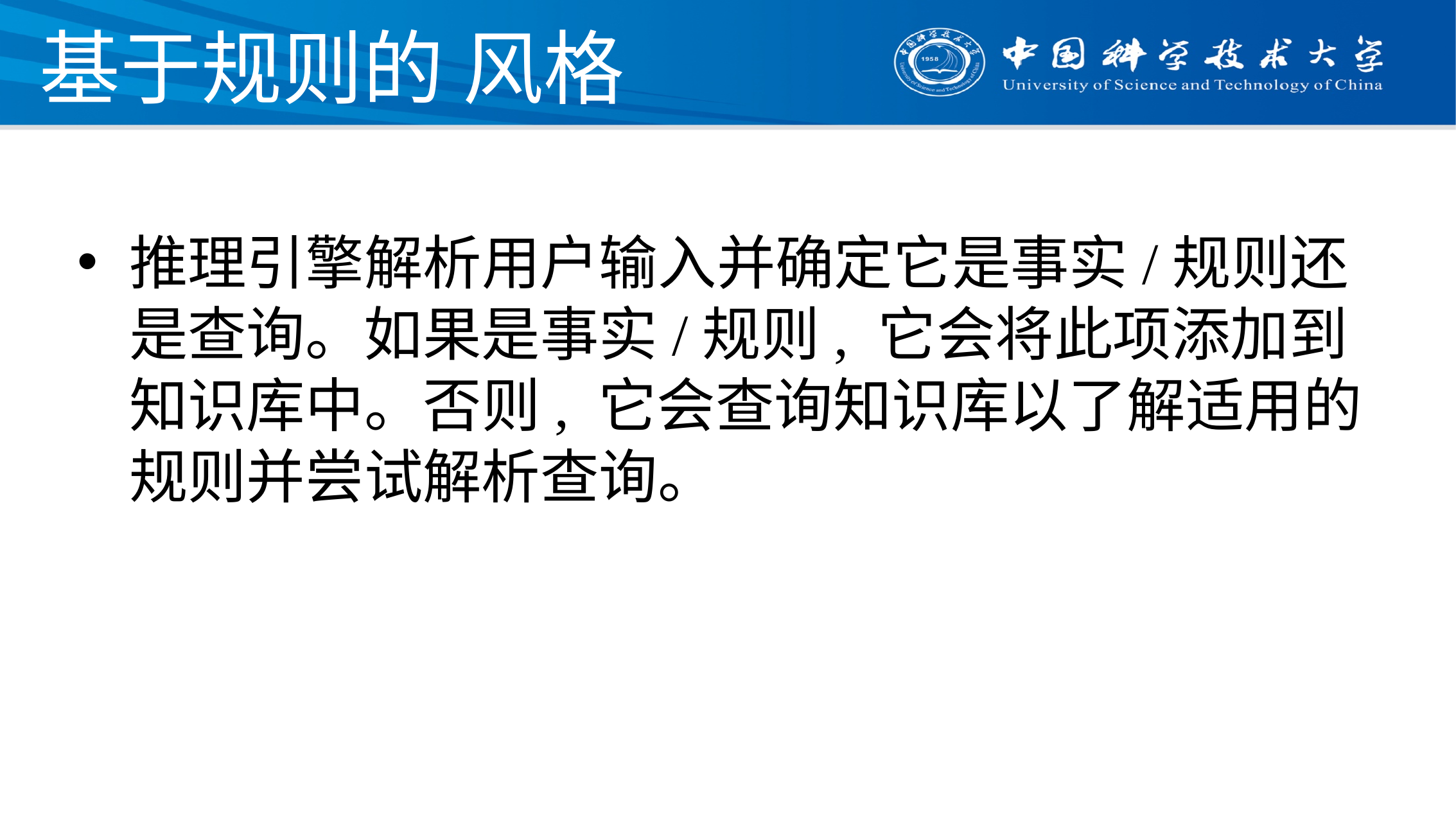

# 基于规则的 风格
推理引擎解析用户输入并确定它是事实/规则还是查询。如果是事实/规则, 它会将此项添加到知识库中。否则, 它会查询知识库以了解适用的规则并尝试解析查询。